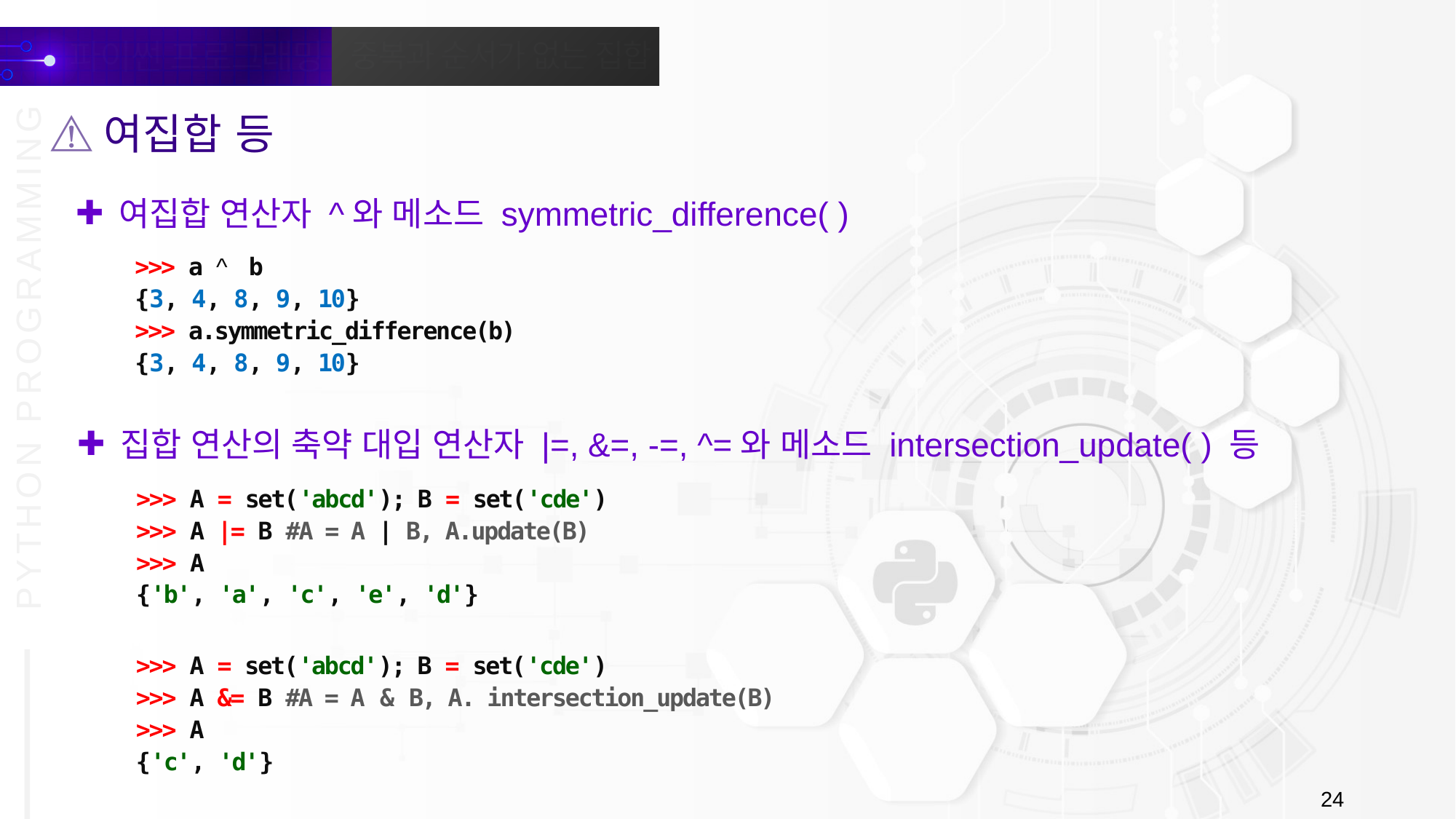

여집합 등
여집합 연산자 ^와 메소드 symmetric_difference( )
>>> a ^  b
{3, 4, 8, 9, 10}
>>> a.symmetric_difference(b)
{3, 4, 8, 9, 10}
집합 연산의 축약 대입 연산자 |=, &=, -=, ^=와 메소드 intersection_update( ) 등
>>> A = set('abcd'); B = set('cde')
>>> A |= B #A = A | B, A.update(B)
>>> A
{'b', 'a', 'c', 'e', 'd'}
>>> A = set('abcd'); B = set('cde')
>>> A &= B #A = A & B, A. intersection_update(B)
>>> A
{'c', 'd'}
24